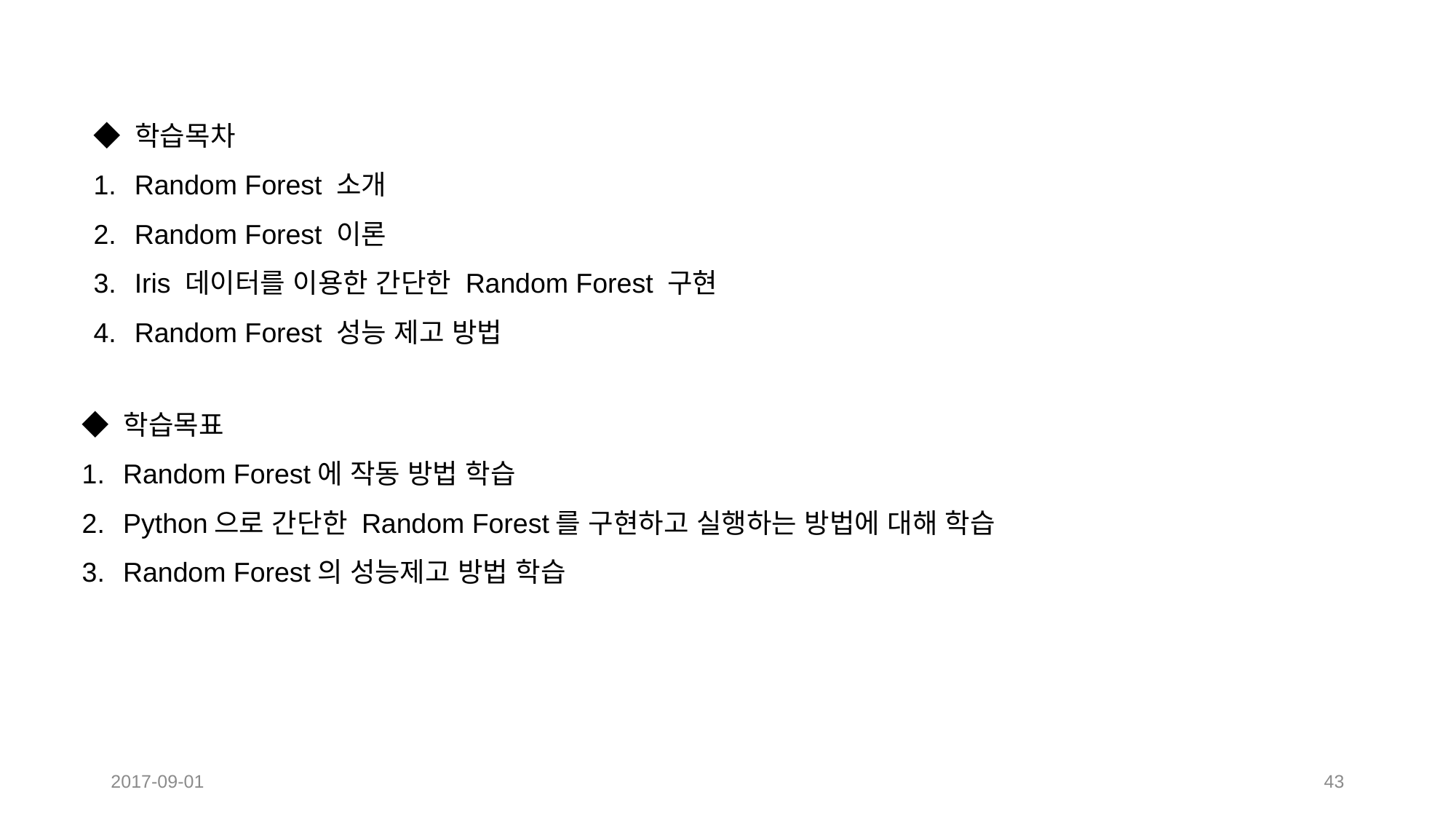

◆ 학습목차
Random Forest 소개
Random Forest 이론
Iris 데이터를 이용한 간단한 Random Forest 구현
Random Forest 성능 제고 방법

◆ 학습목표
Random Forest에 작동 방법 학습
Python으로 간단한 Random Forest를 구현하고 실행하는 방법에 대해 학습
Random Forest의 성능제고 방법 학습
2017-09-01
43